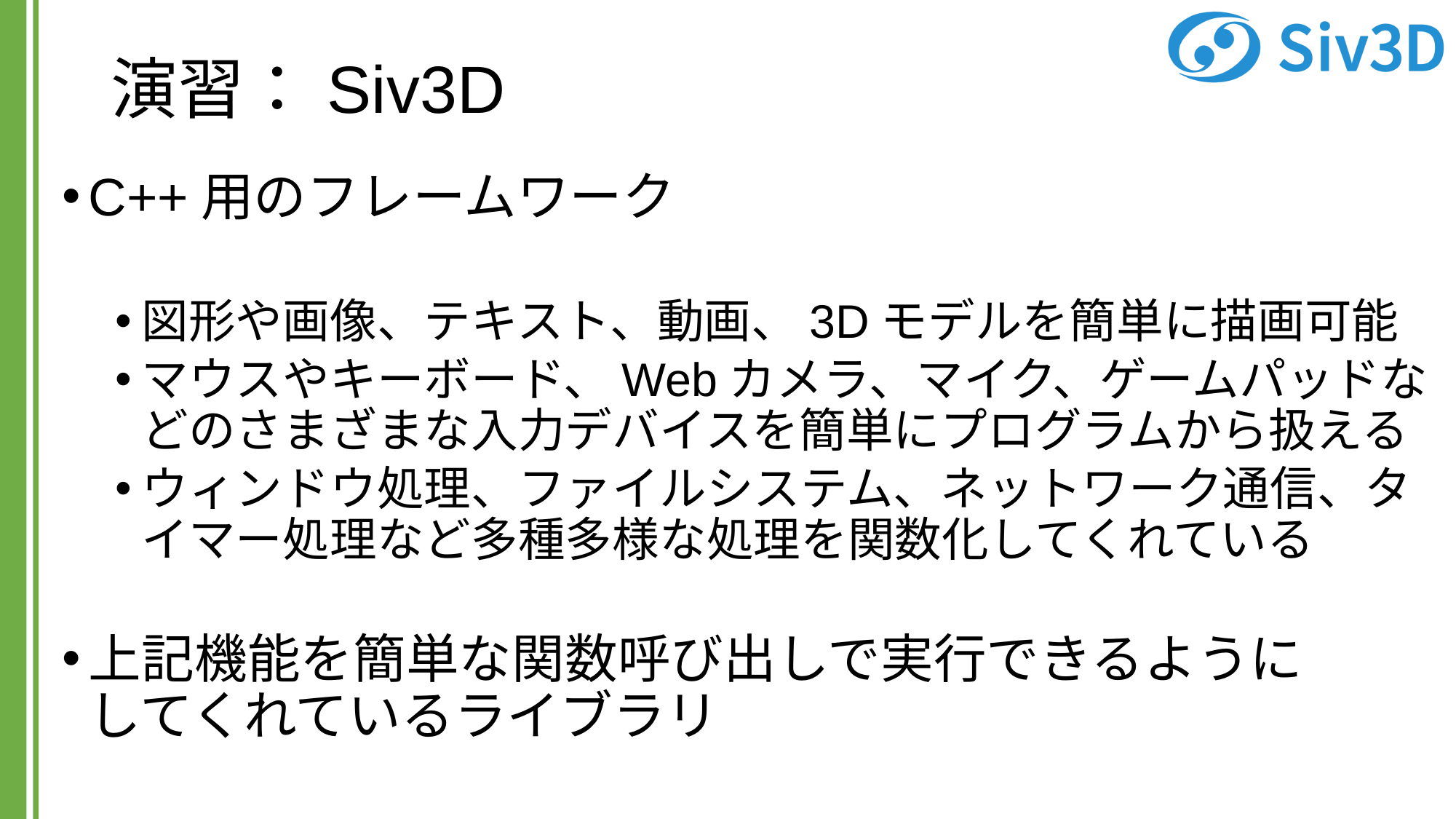

# 演習：Siv3D
C++用のフレームワーク
図形や画像、テキスト、動画、3Dモデルを簡単に描画可能
マウスやキーボード、Webカメラ、マイク、ゲームパッドなどのさまざまな入力デバイスを簡単にプログラムから扱える
ウィンドウ処理、ファイルシステム、ネットワーク通信、タイマー処理など多種多様な処理を関数化してくれている
上記機能を簡単な関数呼び出しで実行できるように
してくれているライブラリ